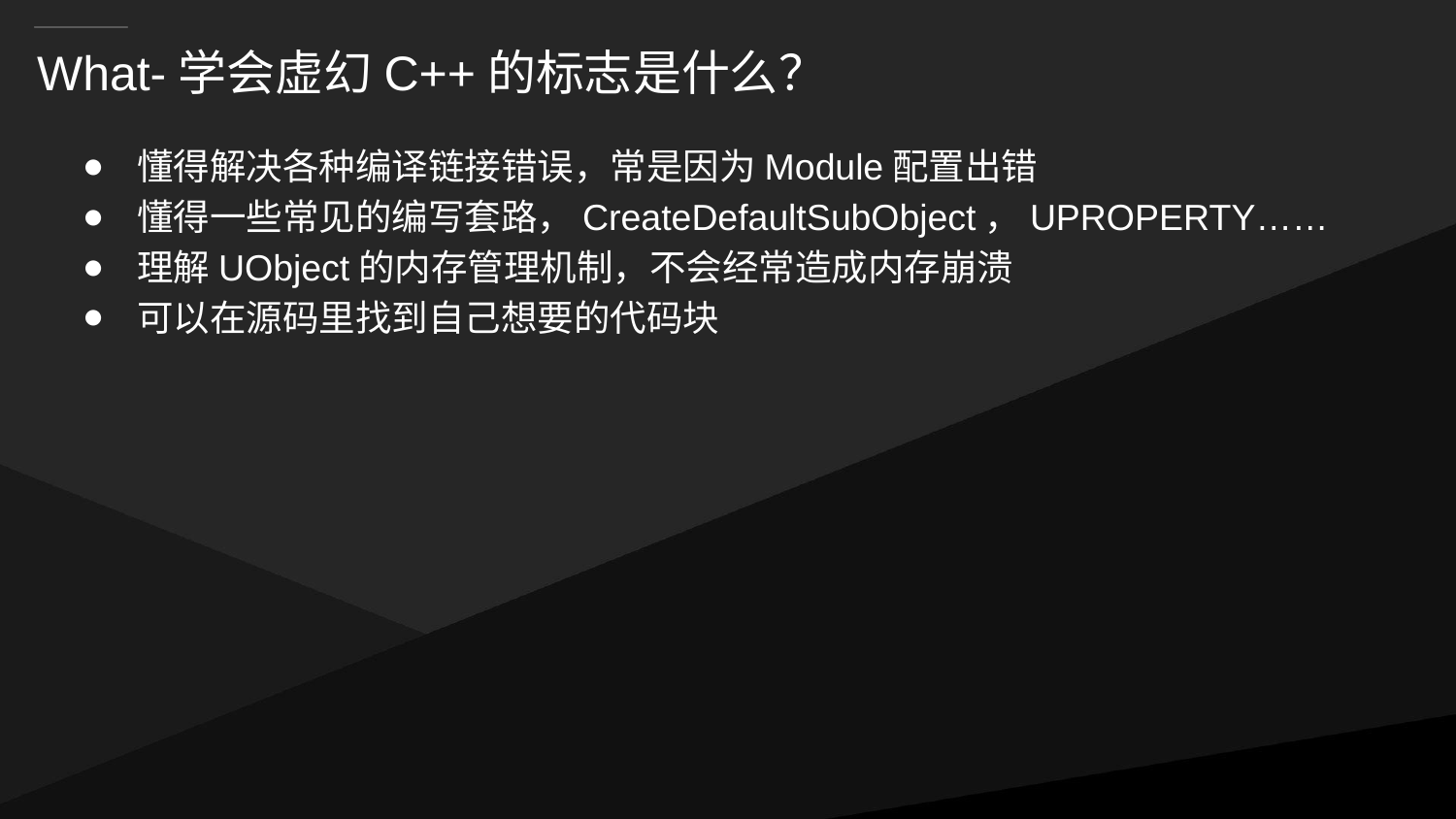

# What-学会虚幻C++的标志是什么？
懂得解决各种编译链接错误，常是因为Module配置出错
懂得一些常见的编写套路，CreateDefaultSubObject，UPROPERTY……
理解UObject的内存管理机制，不会经常造成内存崩溃
可以在源码里找到自己想要的代码块